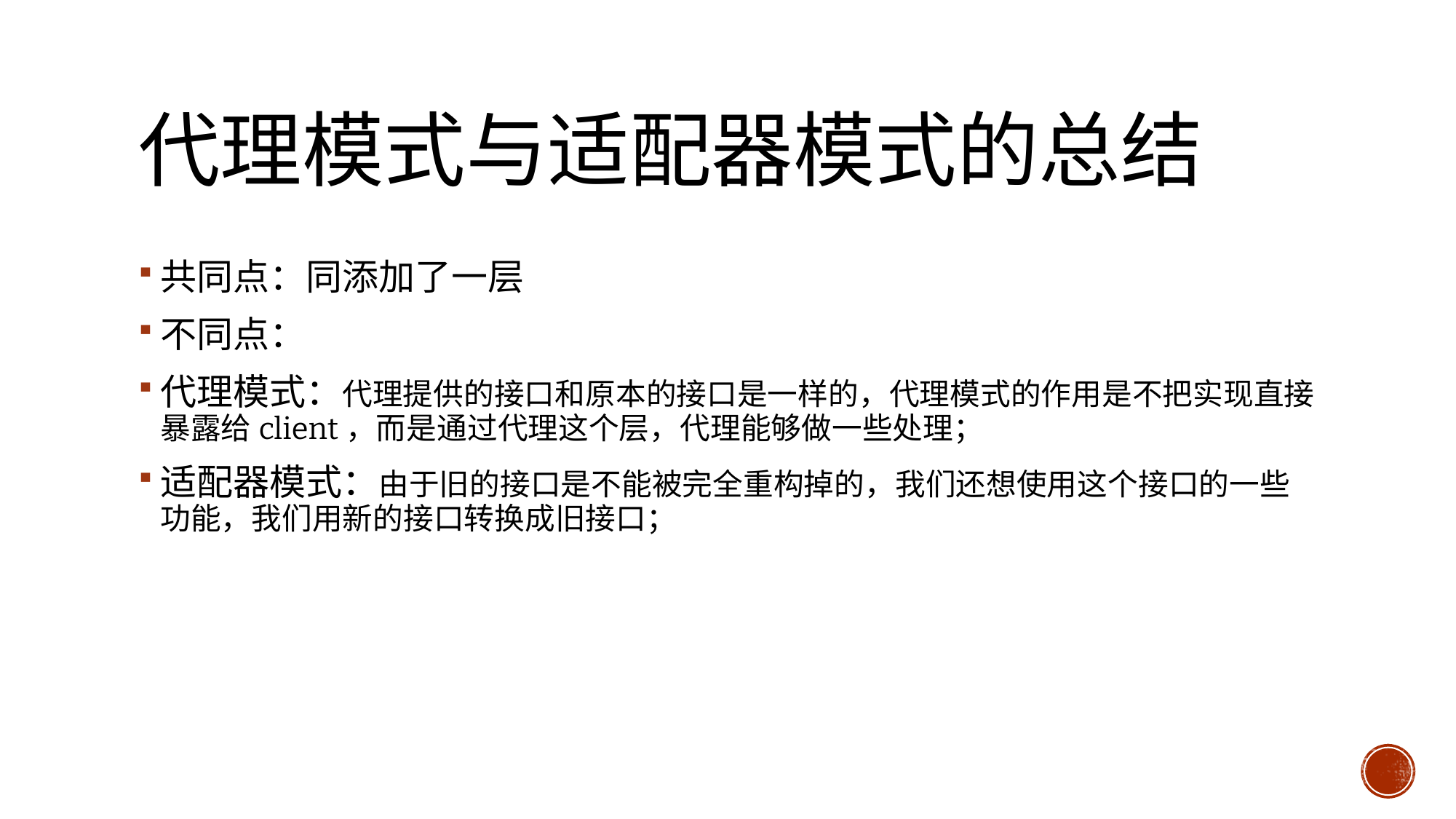

# 代理模式与适配器模式的总结
共同点：同添加了一层
不同点：
代理模式：代理提供的接口和原本的接口是一样的，代理模式的作用是不把实现直接暴露给client，而是通过代理这个层，代理能够做一些处理；
适配器模式：由于旧的接口是不能被完全重构掉的，我们还想使用这个接口的一些功能，我们用新的接口转换成旧接口；